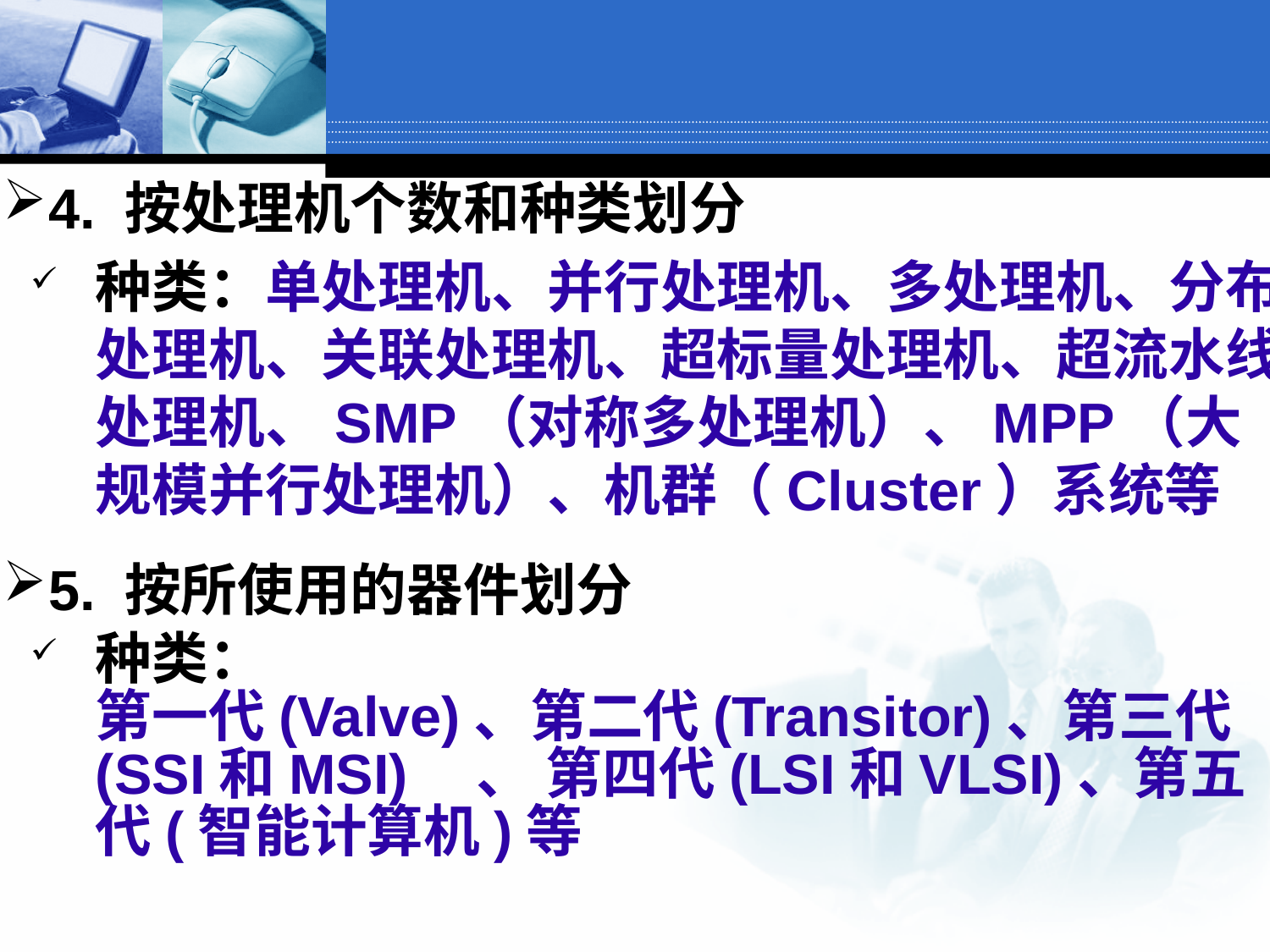

4. 按处理机个数和种类划分
种类：单处理机、并行处理机、多处理机、分布处理机、关联处理机、超标量处理机、超流水线处理机、SMP（对称多处理机）、MPP（大规模并行处理机）、机群（Cluster）系统等
5. 按所使用的器件划分
种类：
第一代(Valve)、第二代(Transitor)、第三代(SSI和MSI) 	、 第四代(LSI和VLSI)、第五代(智能计算机)等